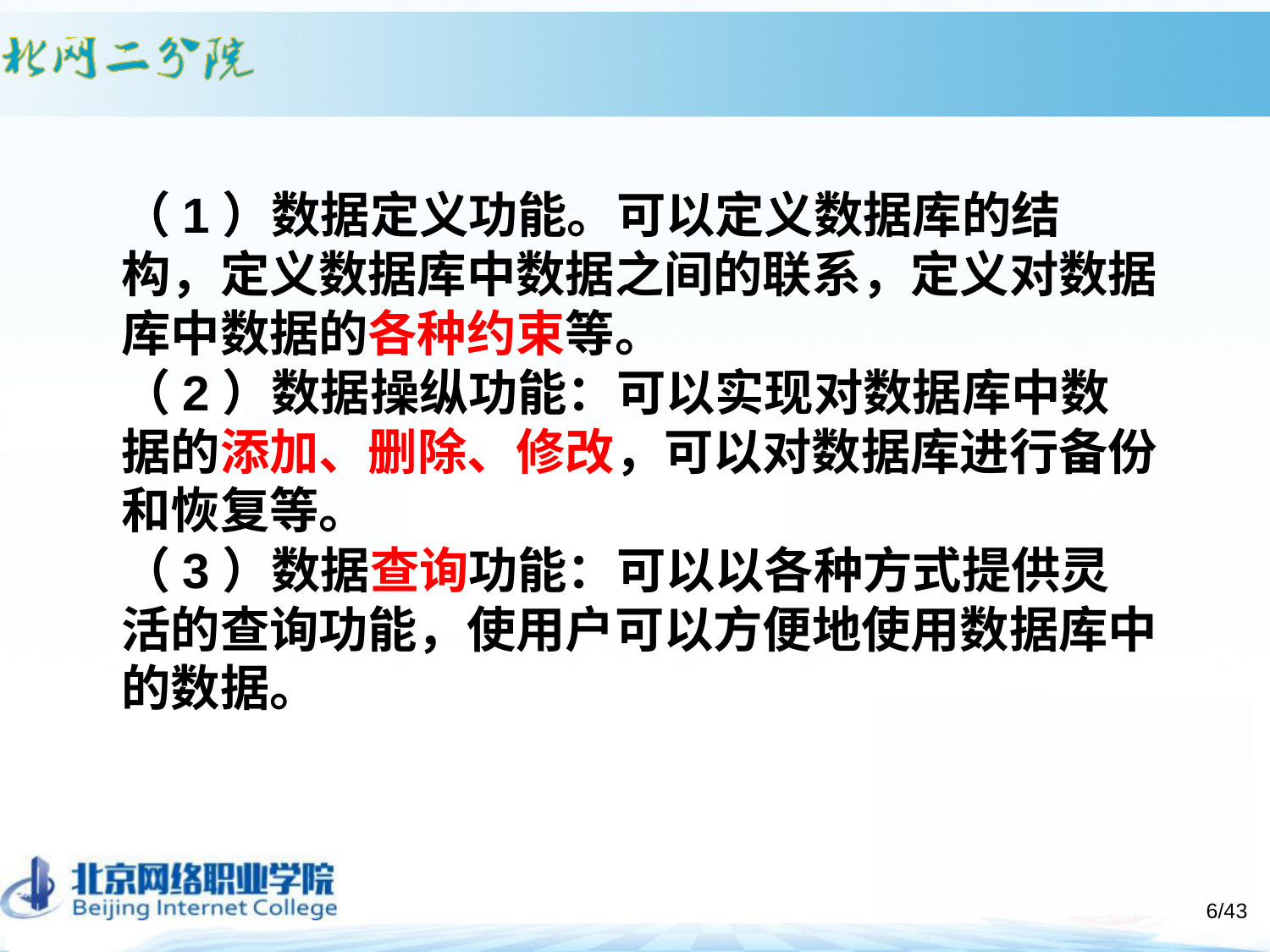

（1）数据定义功能。可以定义数据库的结构，定义数据库中数据之间的联系，定义对数据库中数据的各种约束等。
（2）数据操纵功能：可以实现对数据库中数据的添加、删除、修改，可以对数据库进行备份和恢复等。
（3）数据查询功能：可以以各种方式提供灵活的查询功能，使用户可以方便地使用数据库中的数据。

6/43